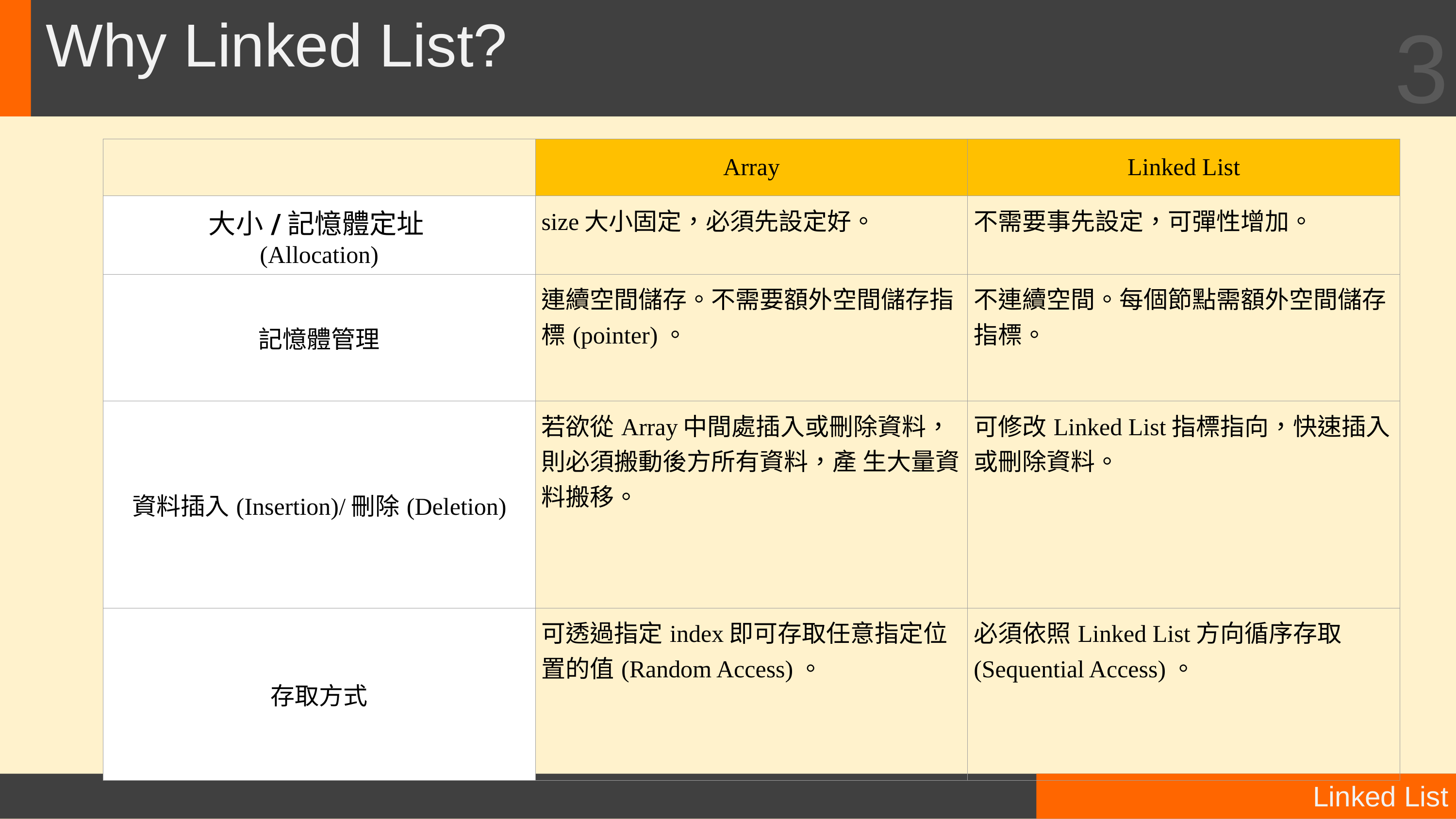

3
# Why Linked List?

|  | Array | Linked List |
| --- | --- | --- |
| 大小/記憶體定址 (Allocation) | size大小固定，必須先設定好。 | 不需要事先設定，可彈性增加。 |
| 記憶體管理 | 連續空間儲存。不需要額外空間儲存指標(pointer)。 | 不連續空間。每個節點需額外空間儲存指標。 |
| 資料插入(Insertion)/刪除(Deletion) | 若欲從Array中間處插入或刪除資料，則必須搬動後方所有資料，產 生大量資料搬移。 | 可修改Linked List指標指向，快速插入或刪除資料。 |
| 存取方式 | 可透過指定index即可存取任意指定位置的值(Random Access)。 | 必須依照Linked List方向循序存取(Sequential Access)。 |

Linked List